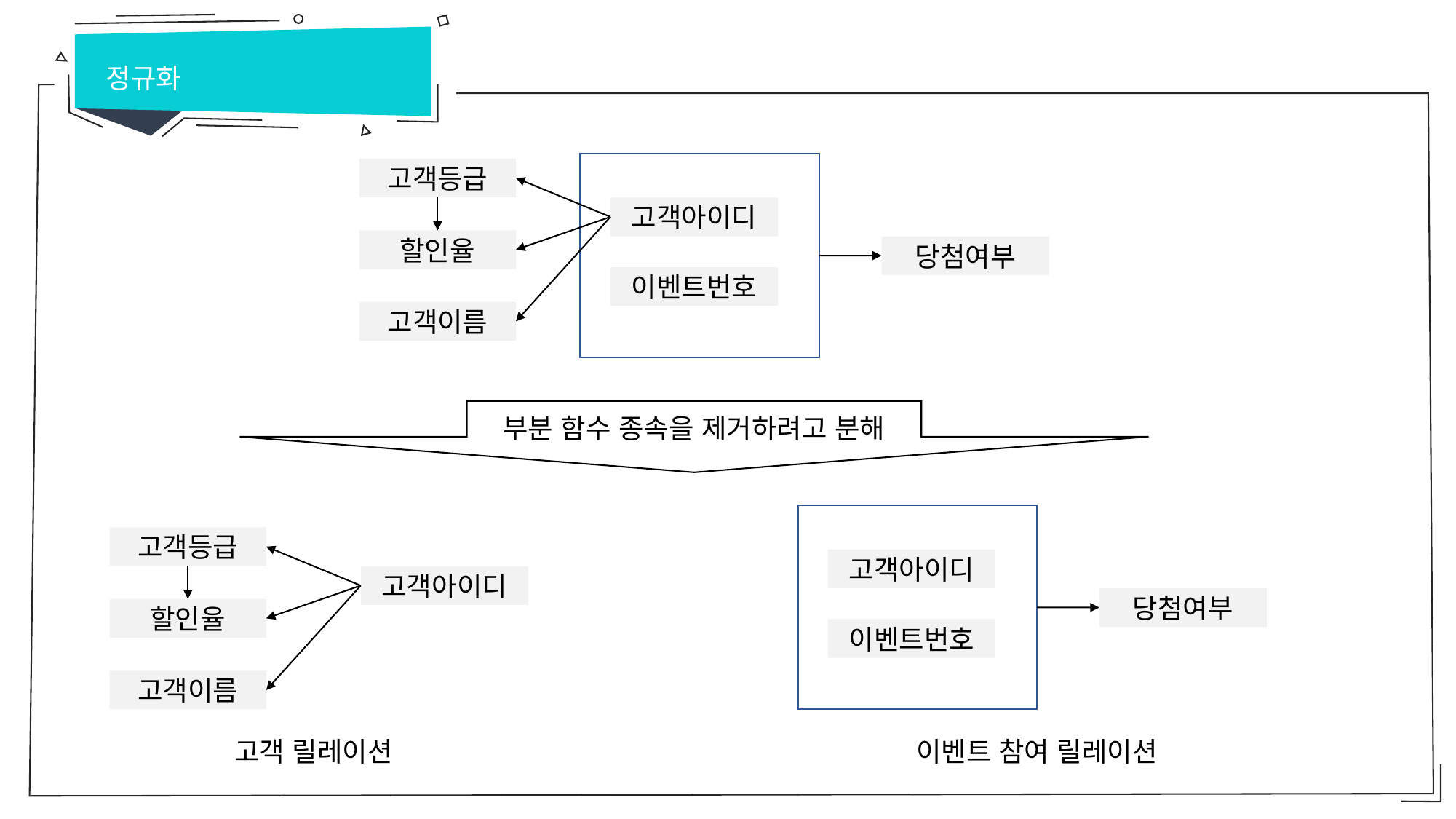

정규화

고객등급
고객아이디
할인율
당첨여부
이벤트번호
고객이름
부분 함수 종속을 제거하려고 분해

고객등급
고객아이디
고객아이디
당첨여부
할인율
이벤트번호
고객이름
고객 릴레이션
이벤트 참여 릴레이션